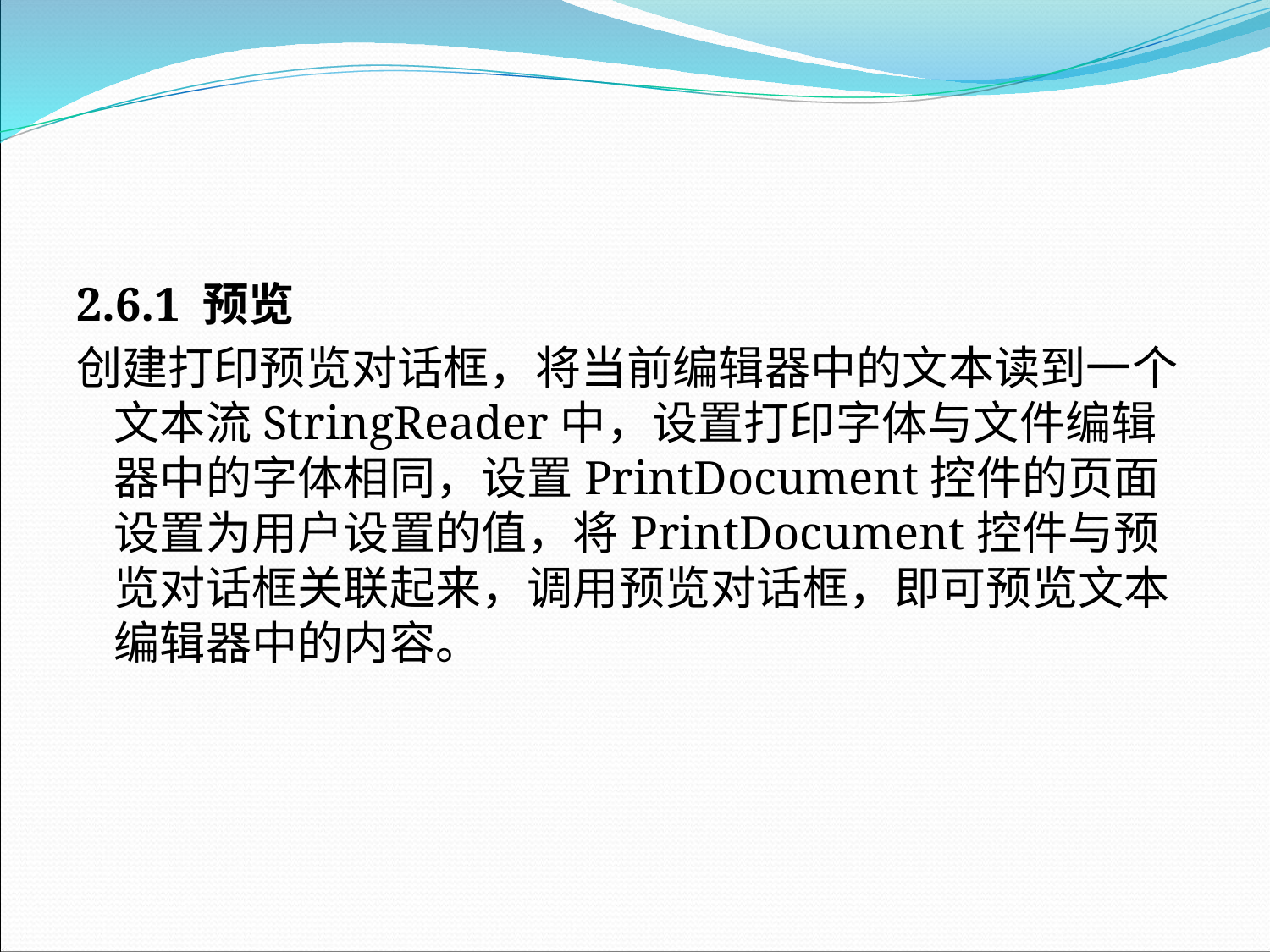

2.6.1 预览
创建打印预览对话框，将当前编辑器中的文本读到一个文本流StringReader中，设置打印字体与文件编辑器中的字体相同，设置PrintDocument控件的页面设置为用户设置的值，将PrintDocument控件与预览对话框关联起来，调用预览对话框，即可预览文本编辑器中的内容。